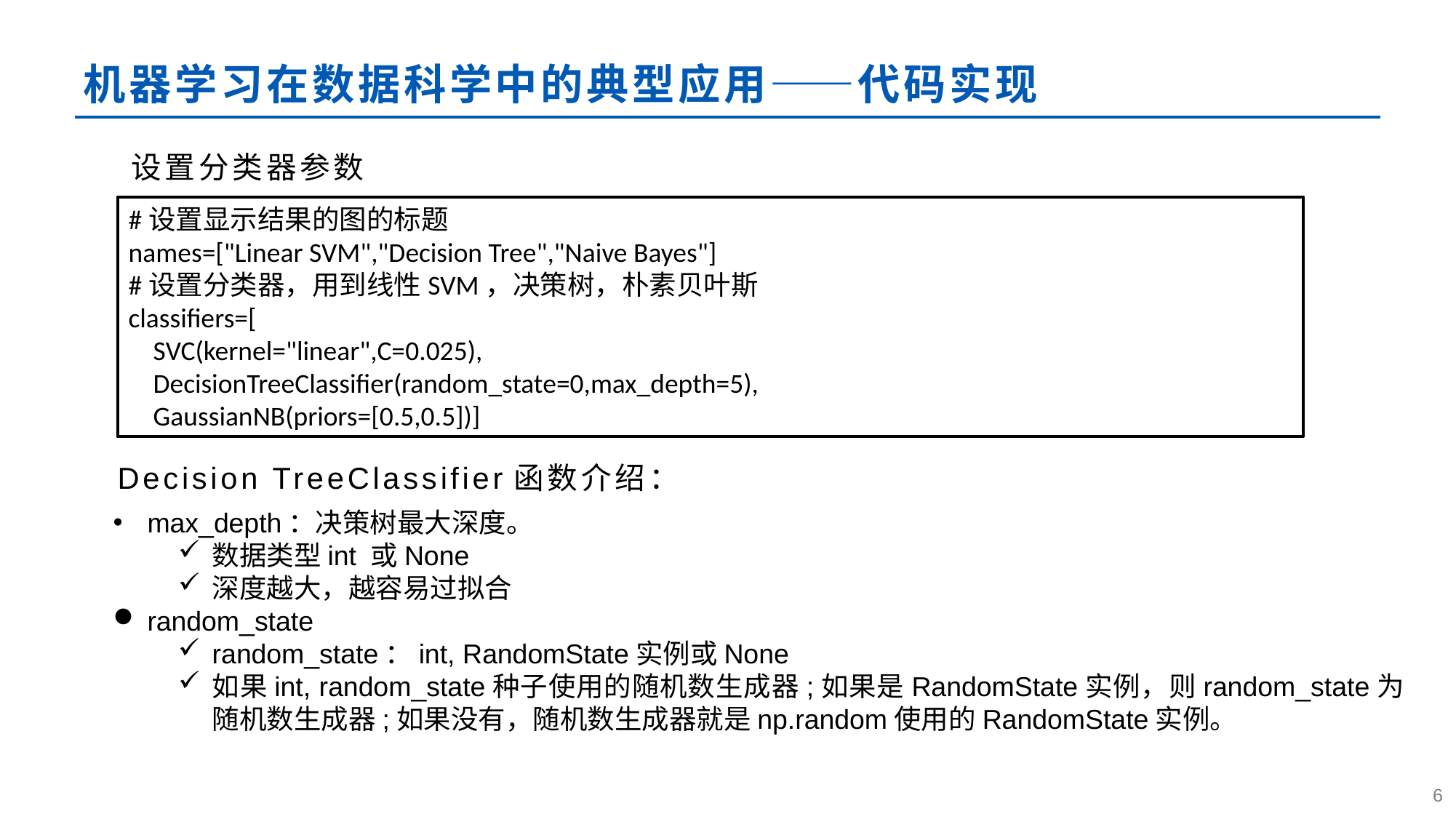

# 机器学习在数据科学中的典型应用——代码实现
设置分类器参数
#设置显示结果的图的标题
names=["Linear SVM","Decision Tree","Naive Bayes"]
#设置分类器，用到线性SVM，决策树，朴素贝叶斯
classifiers=[
    SVC(kernel="linear",C=0.025),
    DecisionTreeClassifier(random_state=0,max_depth=5),
    GaussianNB(priors=[0.5,0.5])]
Decision TreeClassifier函数介绍：
max_depth：决策树最大深度。
数据类型int 或None
深度越大，越容易过拟合
random_state
random_state：int, RandomState实例或None
如果int, random_state种子使用的随机数生成器;如果是RandomState实例，则random_state为随机数生成器;如果没有，随机数生成器就是np.random使用的RandomState实例。
6